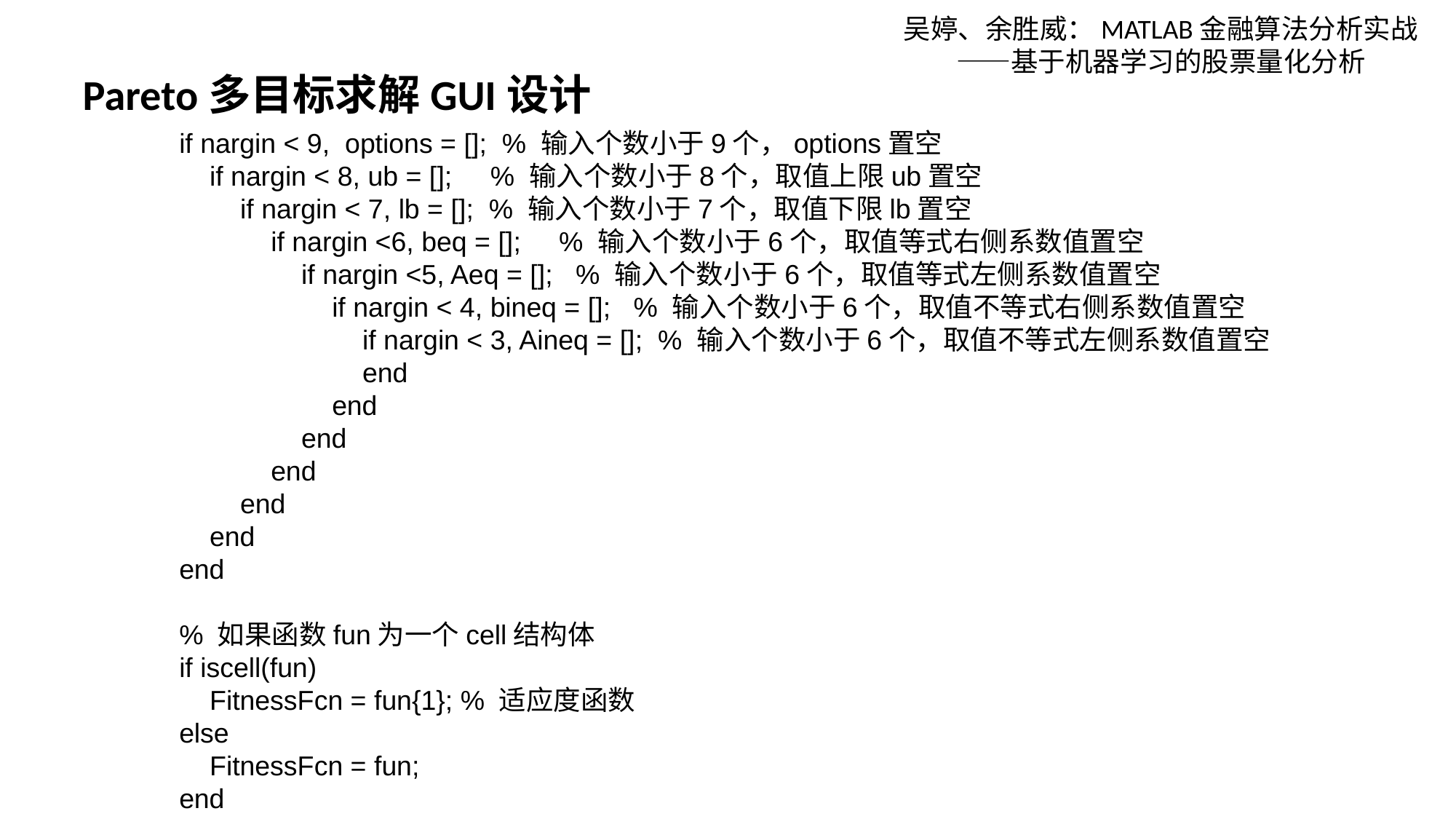

吴婷、余胜威：MATLAB金融算法分析实战——基于机器学习的股票量化分析
Pareto多目标求解GUI设计
if nargin < 9,  options = [];  % 输入个数小于9个，options置空
    if nargin < 8, ub = [];     % 输入个数小于8个，取值上限ub置空
        if nargin < 7, lb = [];  % 输入个数小于7个，取值下限lb置空
            if nargin <6, beq = [];     % 输入个数小于6个，取值等式右侧系数值置空
                if nargin <5, Aeq = [];   % 输入个数小于6个，取值等式左侧系数值置空
                    if nargin < 4, bineq = [];   % 输入个数小于6个，取值不等式右侧系数值置空
                        if nargin < 3, Aineq = [];  % 输入个数小于6个，取值不等式左侧系数值置空
                        end
                    end
                end
            end
        end
    end
end

% 如果函数fun为一个cell结构体
if iscell(fun)
    FitnessFcn = fun{1}; % 适应度函数
else
    FitnessFcn = fun;
end